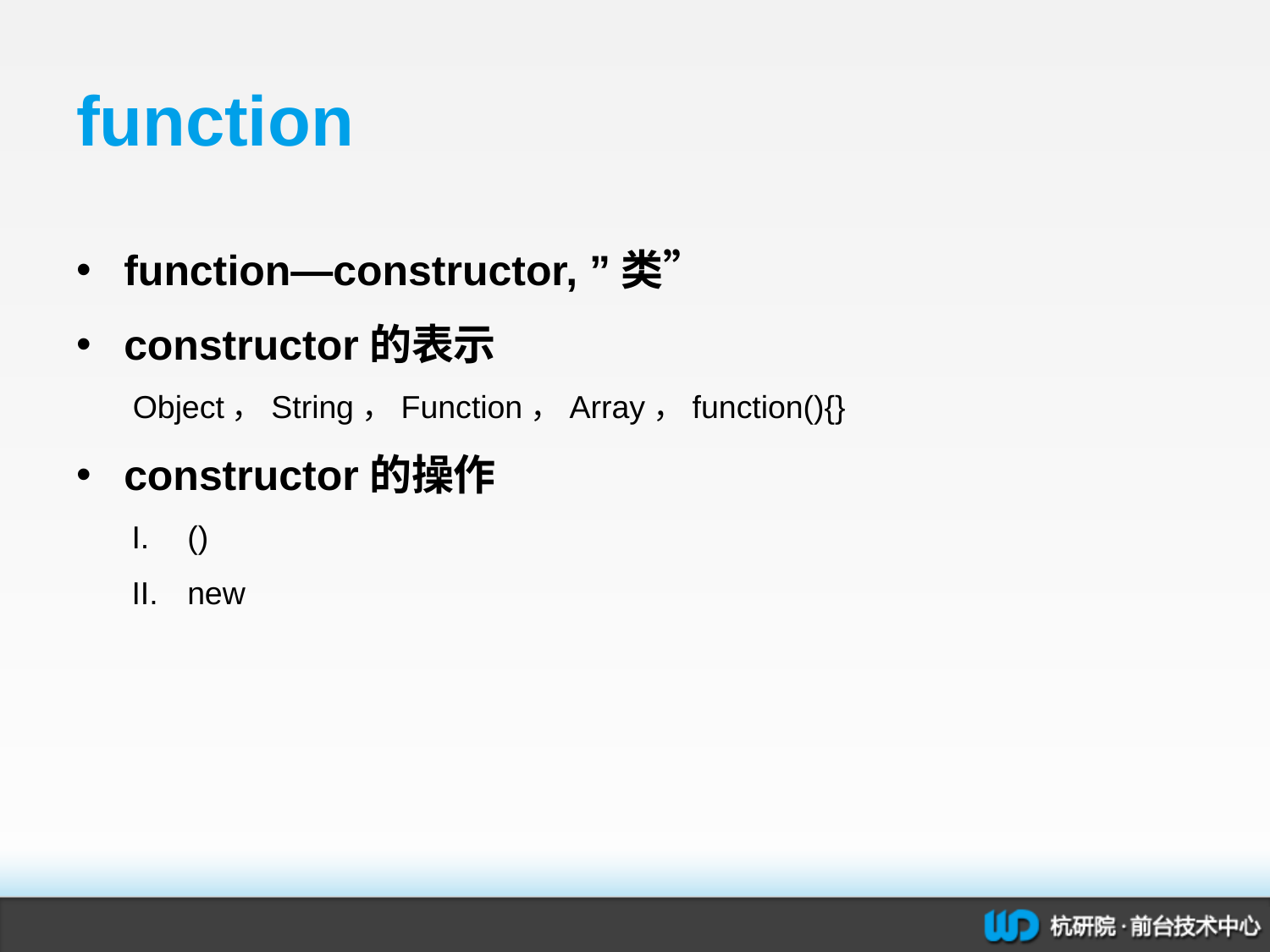

# function
function—constructor, ”类”
constructor的表示
	 Object，String，Function，Array，function(){}
constructor的操作
()
new